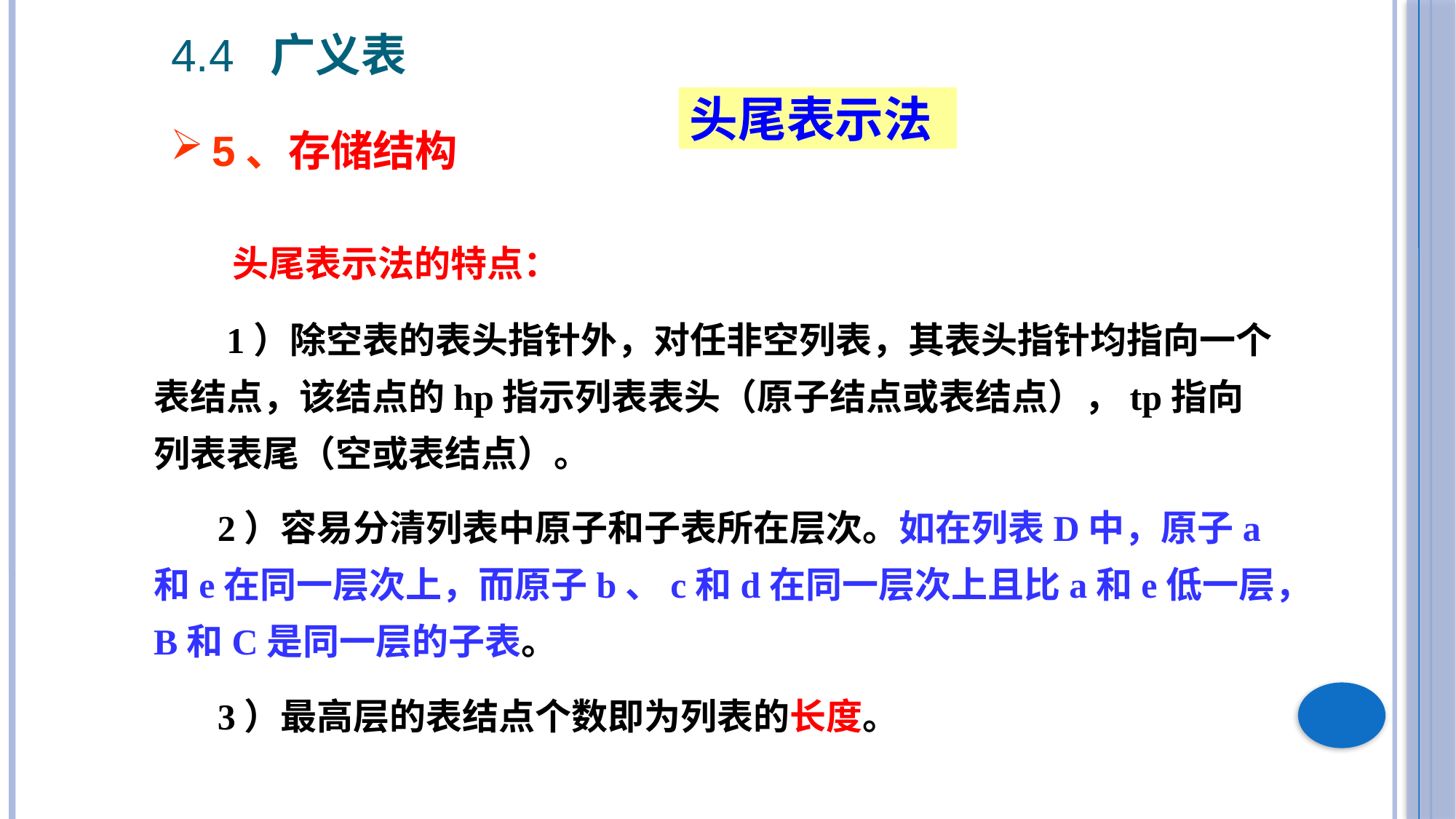

4.4  广义表
头尾表示法
5、存储结构
        头尾表示法的特点：
        1）除空表的表头指针外，对任非空列表，其表头指针均指向一个表结点，该结点的hp指示列表表头（原子结点或表结点），tp指向列表表尾（空或表结点）。
       2）容易分清列表中原子和子表所在层次。如在列表D中，原子a和e在同一层次上，而原子b、c和d在同一层次上且比a和e低一层，B和C是同一层的子表。
       3）最高层的表结点个数即为列表的长度。